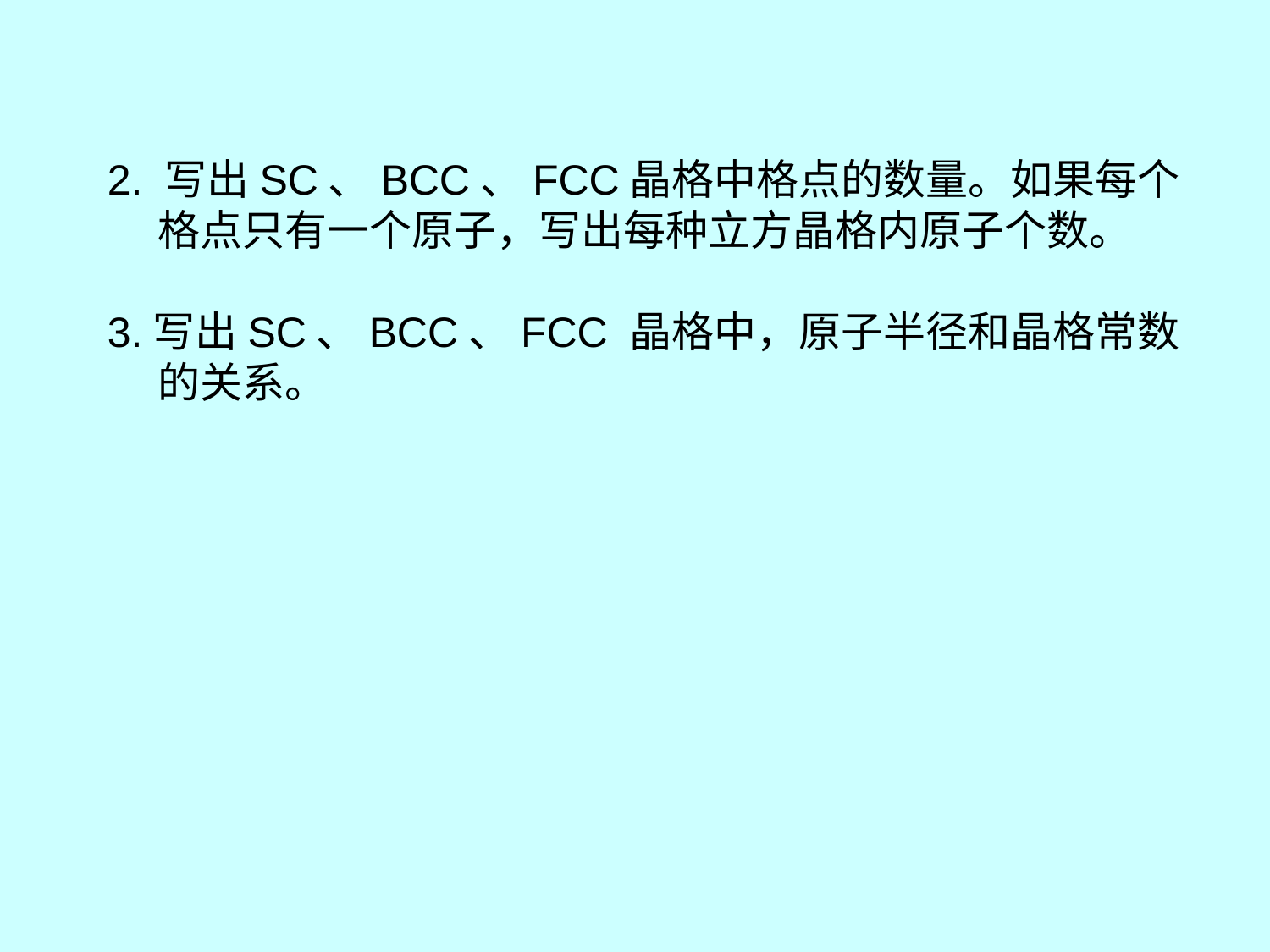

2. 写出SC、BCC、FCC晶格中格点的数量。如果每个格点只有一个原子，写出每种立方晶格内原子个数。

3.写出SC、BCC、FCC 晶格中，原子半径和晶格常数的关系。